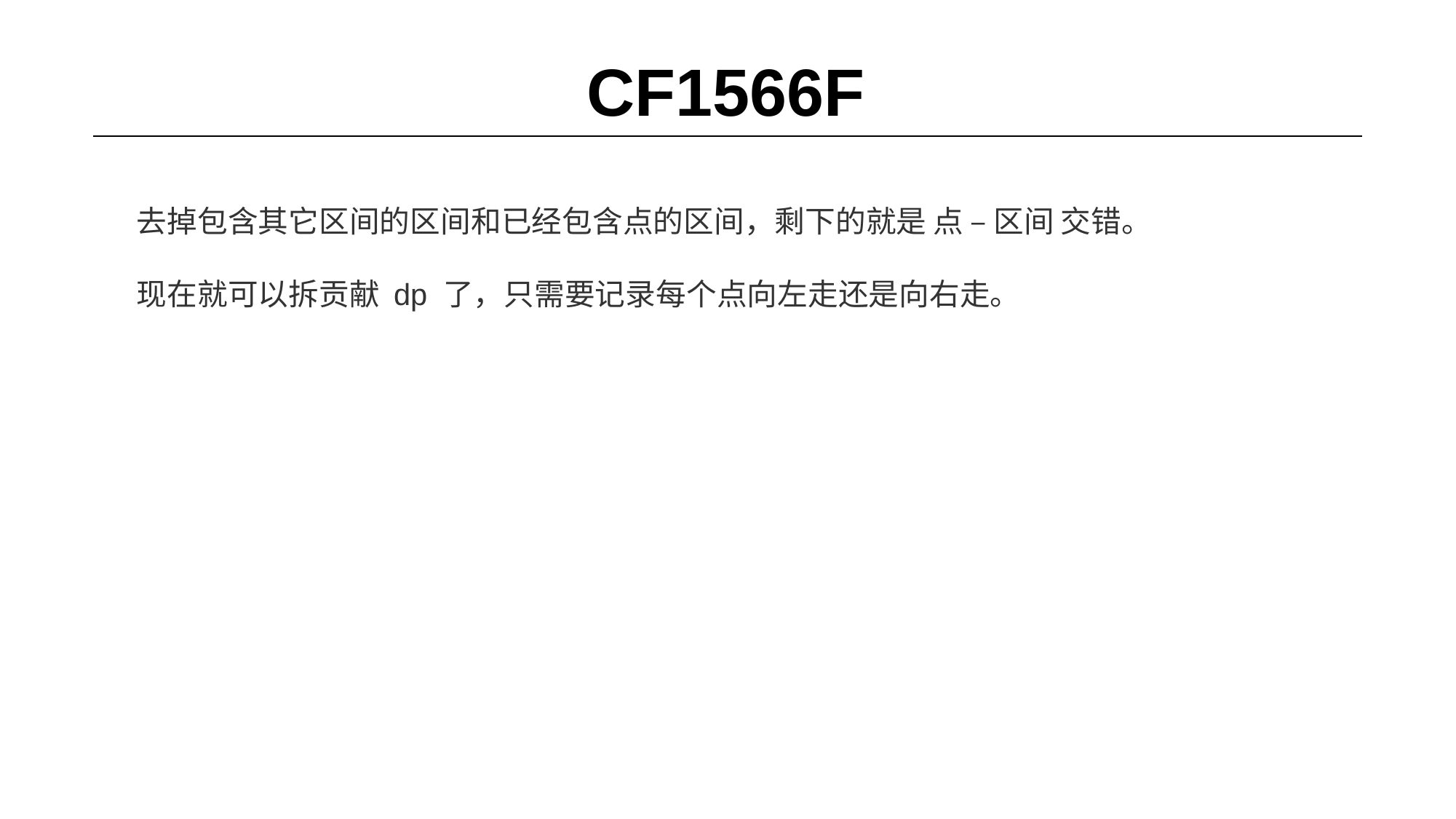

# CF1566F
去掉包含其它区间的区间和已经包含点的区间，剩下的就是 点 – 区间 交错。

现在就可以拆贡献 dp 了，只需要记录每个点向左走还是向右走。